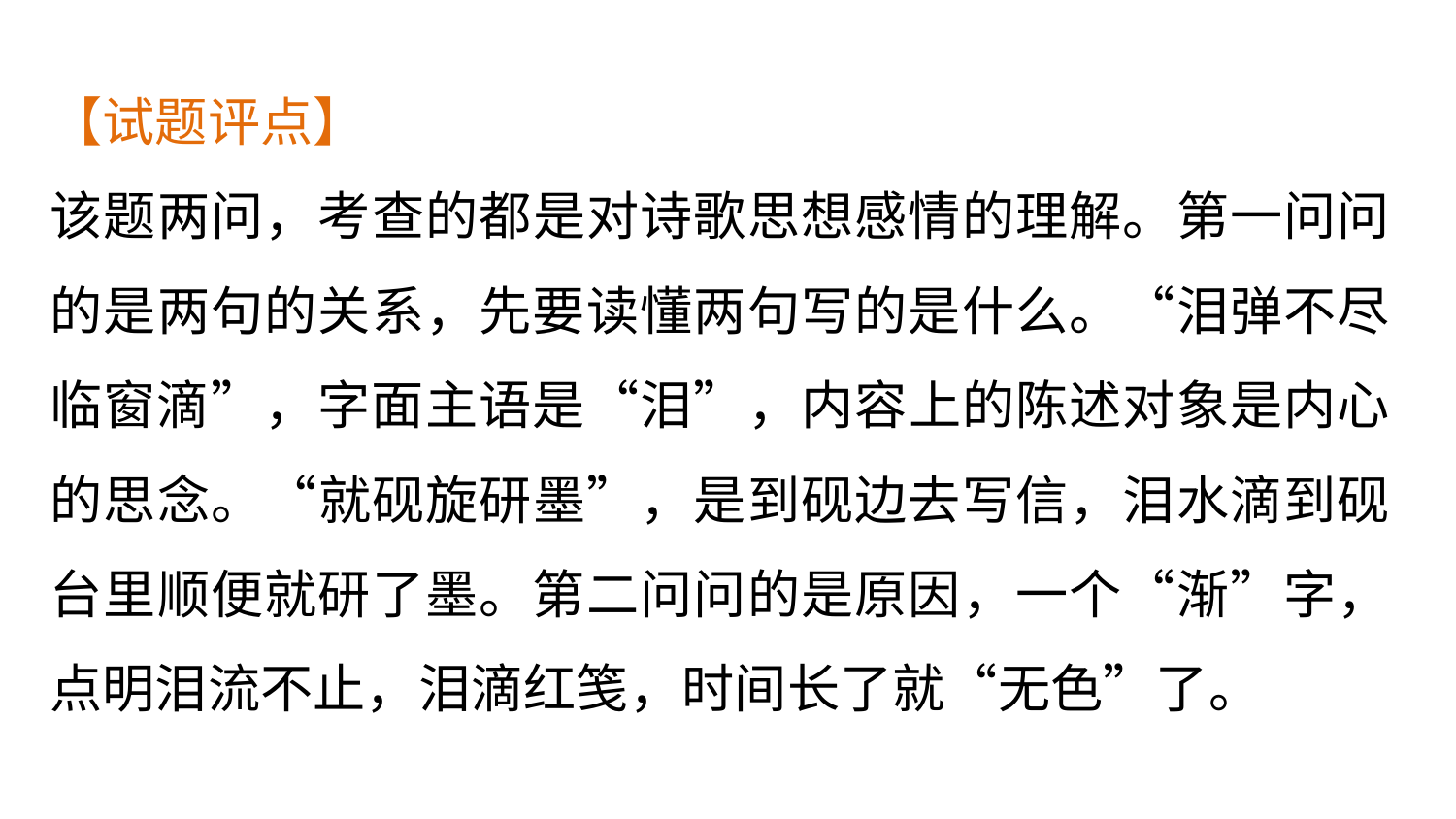

【试题评点】
该题两问，考查的都是对诗歌思想感情的理解。第一问问的是两句的关系，先要读懂两句写的是什么。“泪弹不尽临窗滴”，字面主语是“泪”，内容上的陈述对象是内心的思念。“就砚旋研墨”，是到砚边去写信，泪水滴到砚台里顺便就研了墨。第二问问的是原因，一个“渐”字，点明泪流不止，泪滴红笺，时间长了就“无色”了。